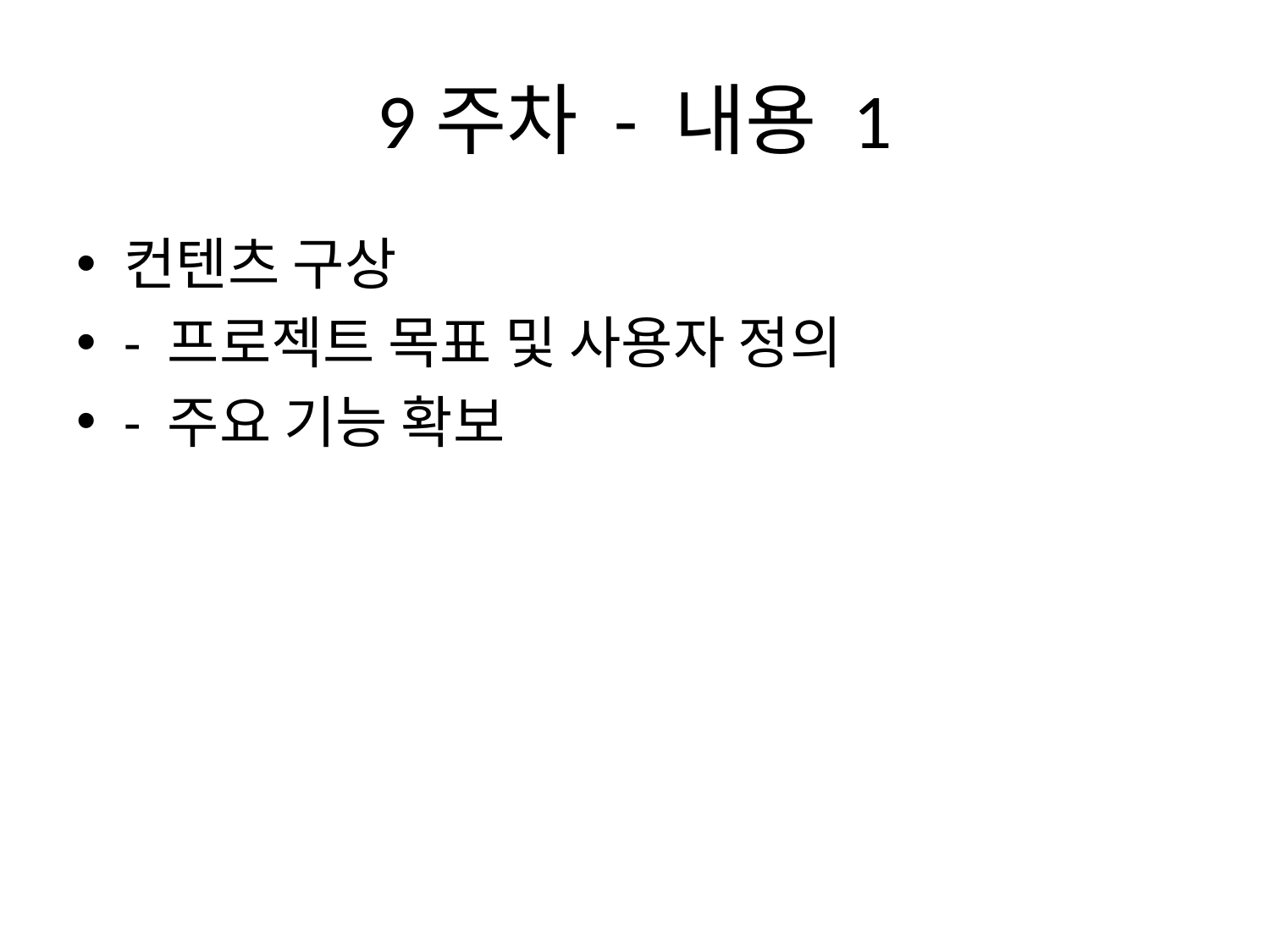

# 9주차 - 내용 1
컨텐츠 구상
- 프로젝트 목표 및 사용자 정의
- 주요 기능 확보